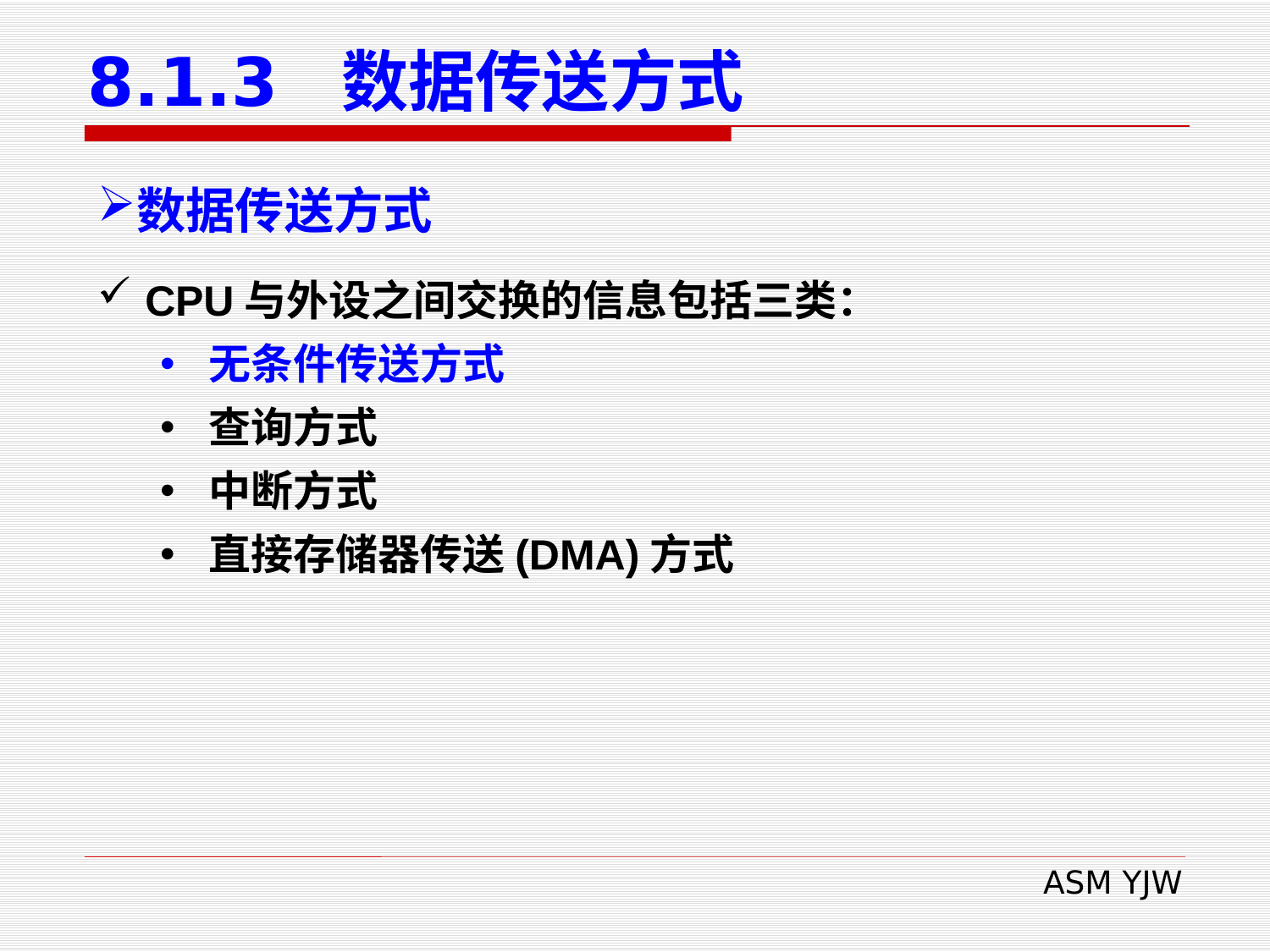

# 8.1.3  数据传送方式
数据传送方式
CPU与外设之间交换的信息包括三类：
无条件传送方式
查询方式
中断方式
直接存储器传送(DMA)方式